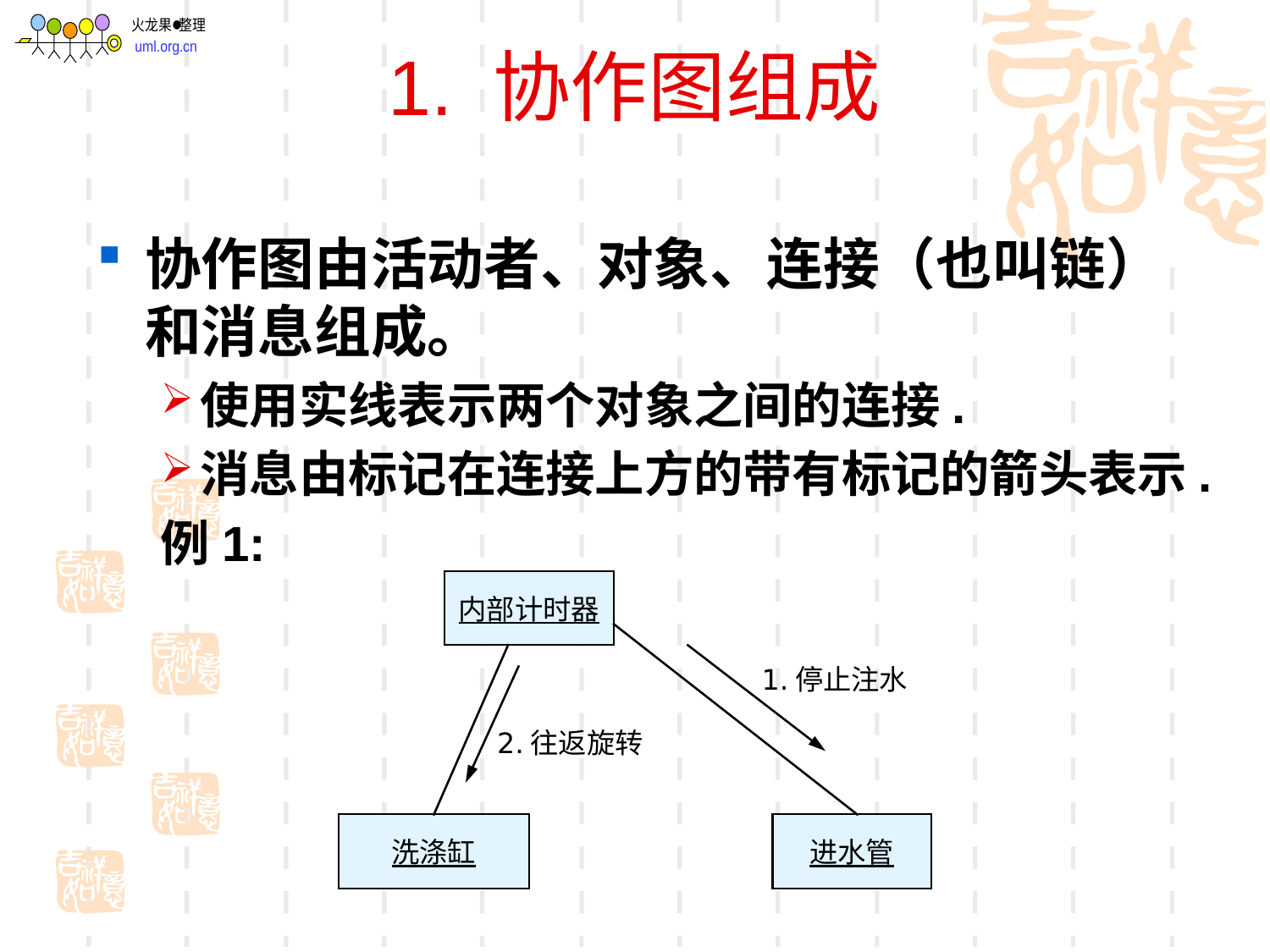

# 1. 协作图组成
协作图由活动者、对象、连接（也叫链）和消息组成。
使用实线表示两个对象之间的连接.
消息由标记在连接上方的带有标记的箭头表示.
例1:

内部计时器

1.停止注水

2.往返旋转
洗涤缸
进水管